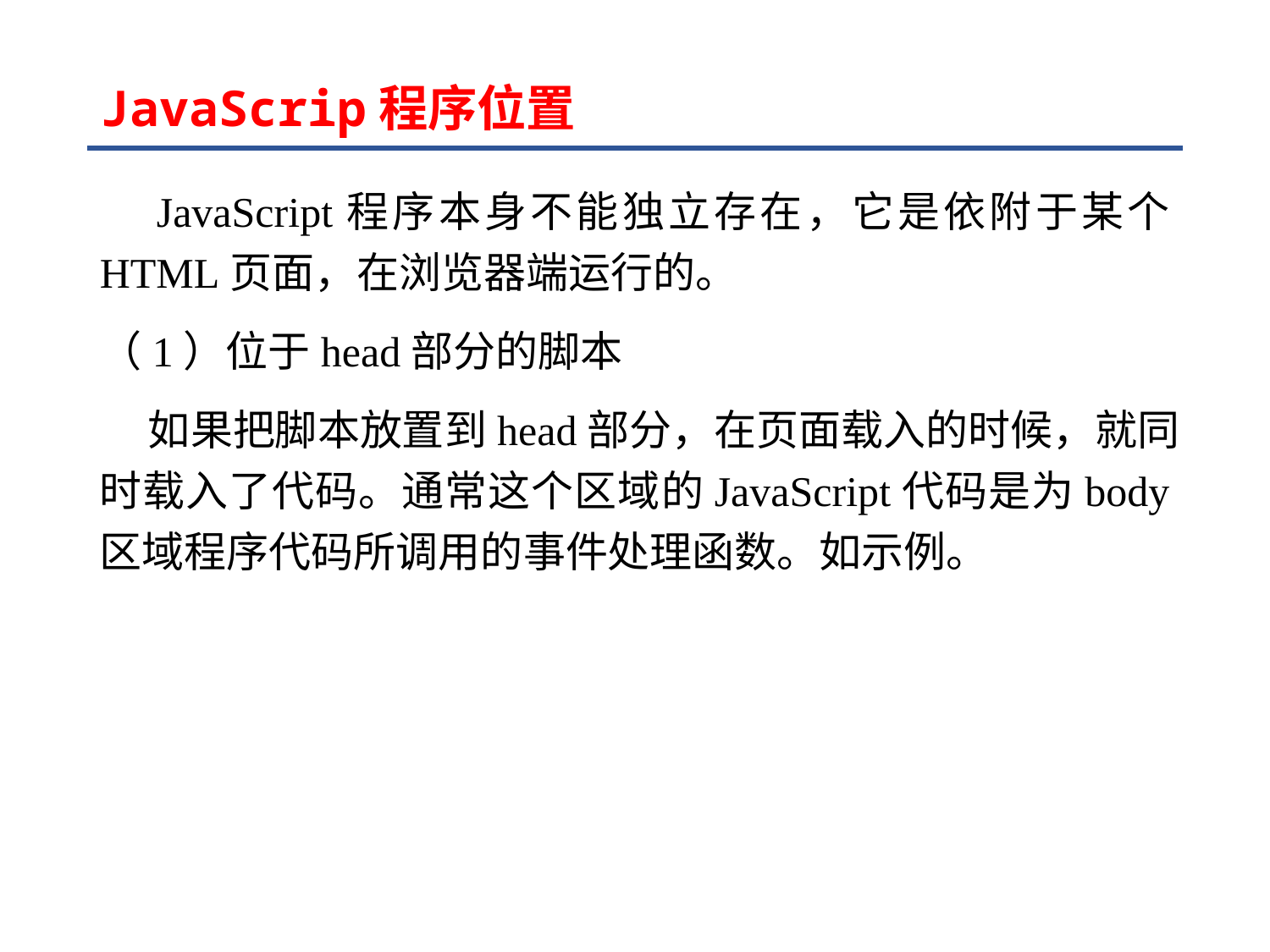

# JavaScrip程序位置
    JavaScript程序本身不能独立存在，它是依附于某个HTML页面，在浏览器端运行的。
（1）位于head部分的脚本
    如果把脚本放置到head部分，在页面载入的时候，就同时载入了代码。通常这个区域的JavaScript代码是为body区域程序代码所调用的事件处理函数。如示例。